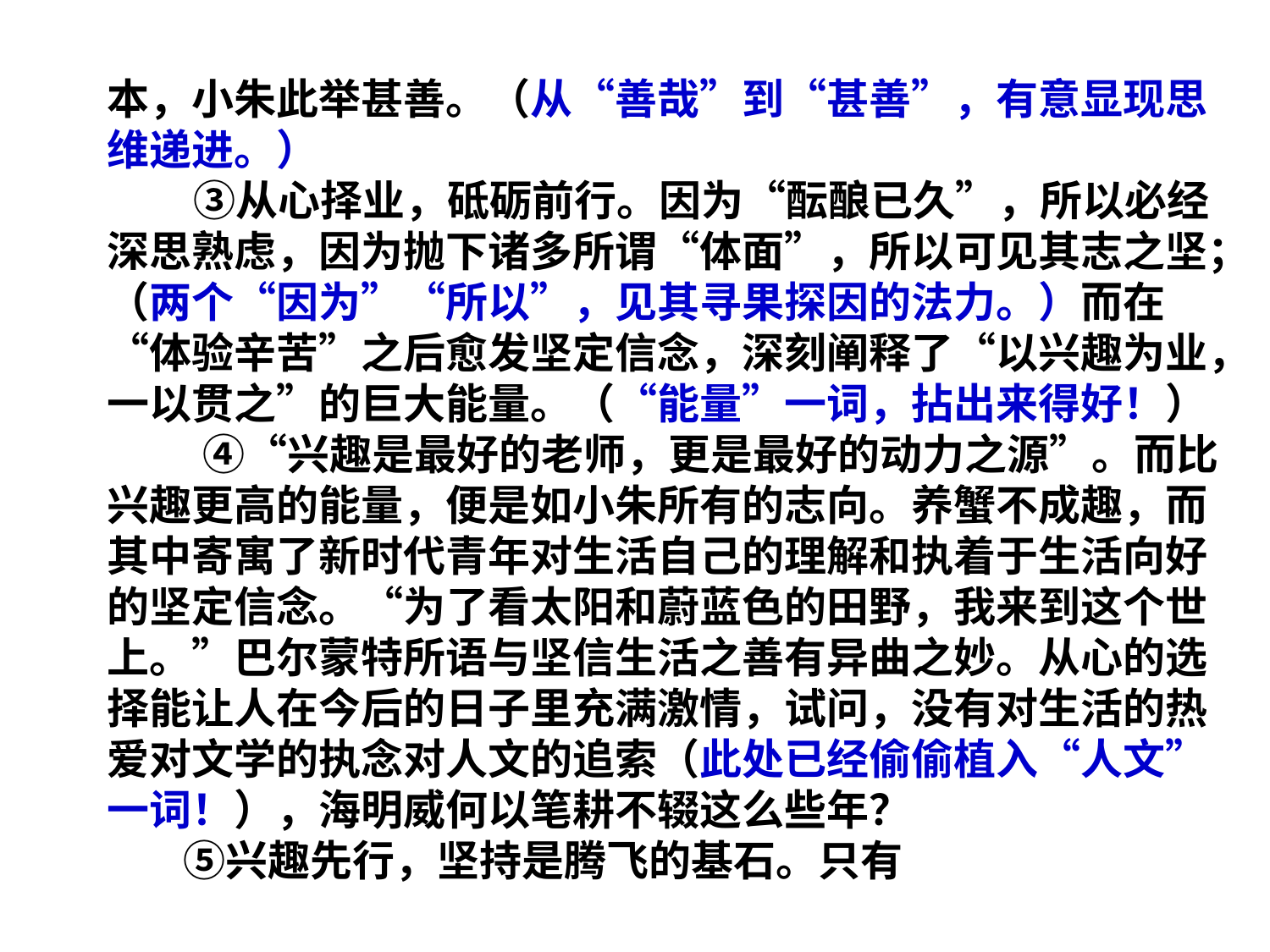

本，小朱此举甚善。（从“善哉”到“甚善”，有意显现思维递进。）
         ③从心择业，砥砺前行。因为“酝酿已久”，所以必经深思熟虑，因为抛下诸多所谓“体面”，所以可见其志之坚；（两个“因为”“所以”，见其寻果探因的法力。）而在“体验辛苦”之后愈发坚定信念，深刻阐释了“以兴趣为业，一以贯之”的巨大能量。（“能量”一词，拈出来得好！）
          ④“兴趣是最好的老师，更是最好的动力之源”。而比兴趣更高的能量，便是如小朱所有的志向。养蟹不成趣，而其中寄寓了新时代青年对生活自己的理解和执着于生活向好的坚定信念。“为了看太阳和蔚蓝色的田野，我来到这个世上。”巴尔蒙特所语与坚信生活之善有异曲之妙。从心的选择能让人在今后的日子里充满激情，试问，没有对生活的热爱对文学的执念对人文的追索（此处已经偷偷植入“人文”一词！），海明威何以笔耕不辍这么些年？
        ⑤兴趣先行，坚持是腾飞的基石。只有